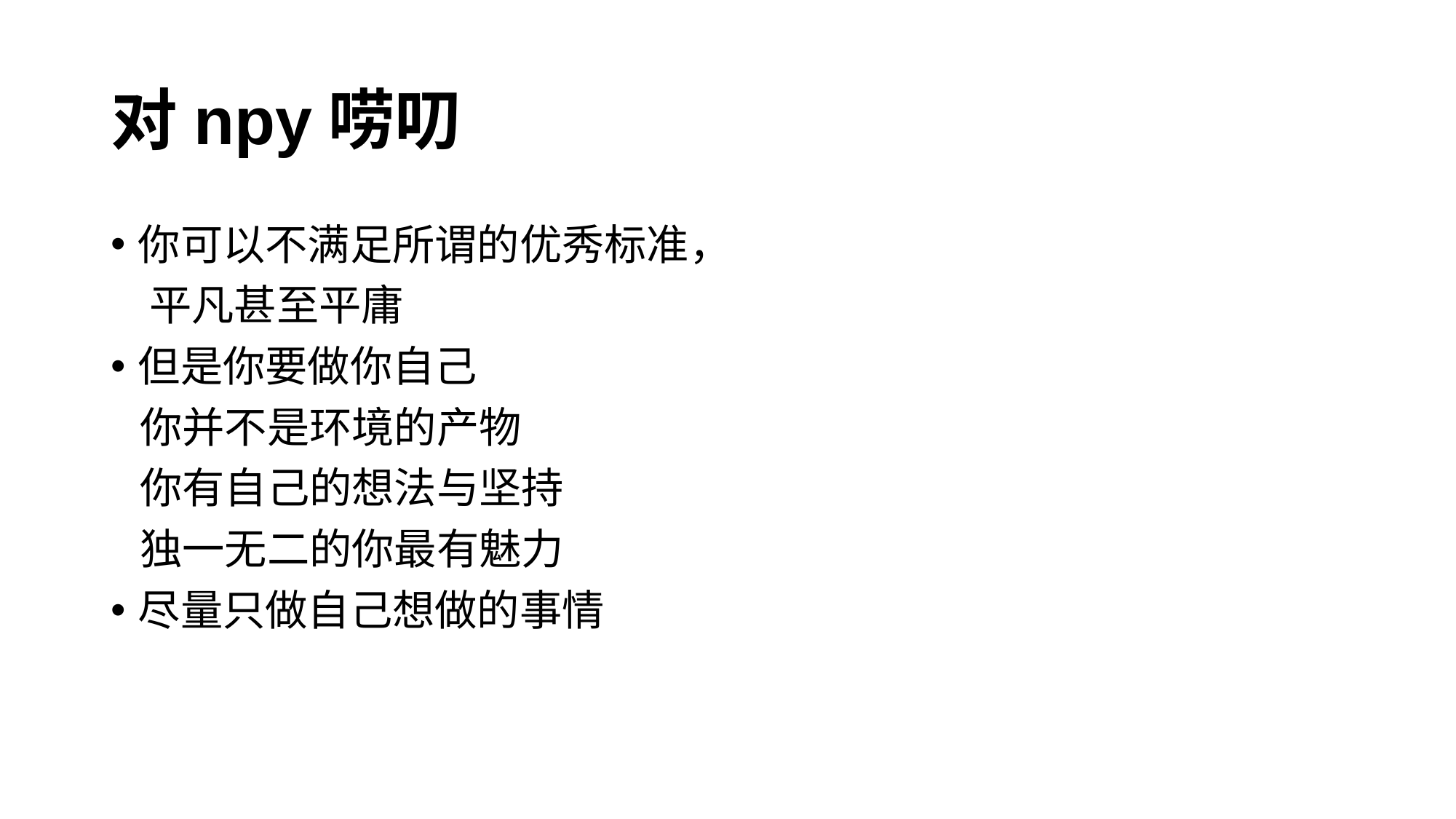

# 对npy唠叨
你可以不满足所谓的优秀标准，
   平凡甚至平庸
但是你要做你自己
  你并不是环境的产物
  你有自己的想法与坚持
  独一无二的你最有魅力
尽量只做自己想做的事情